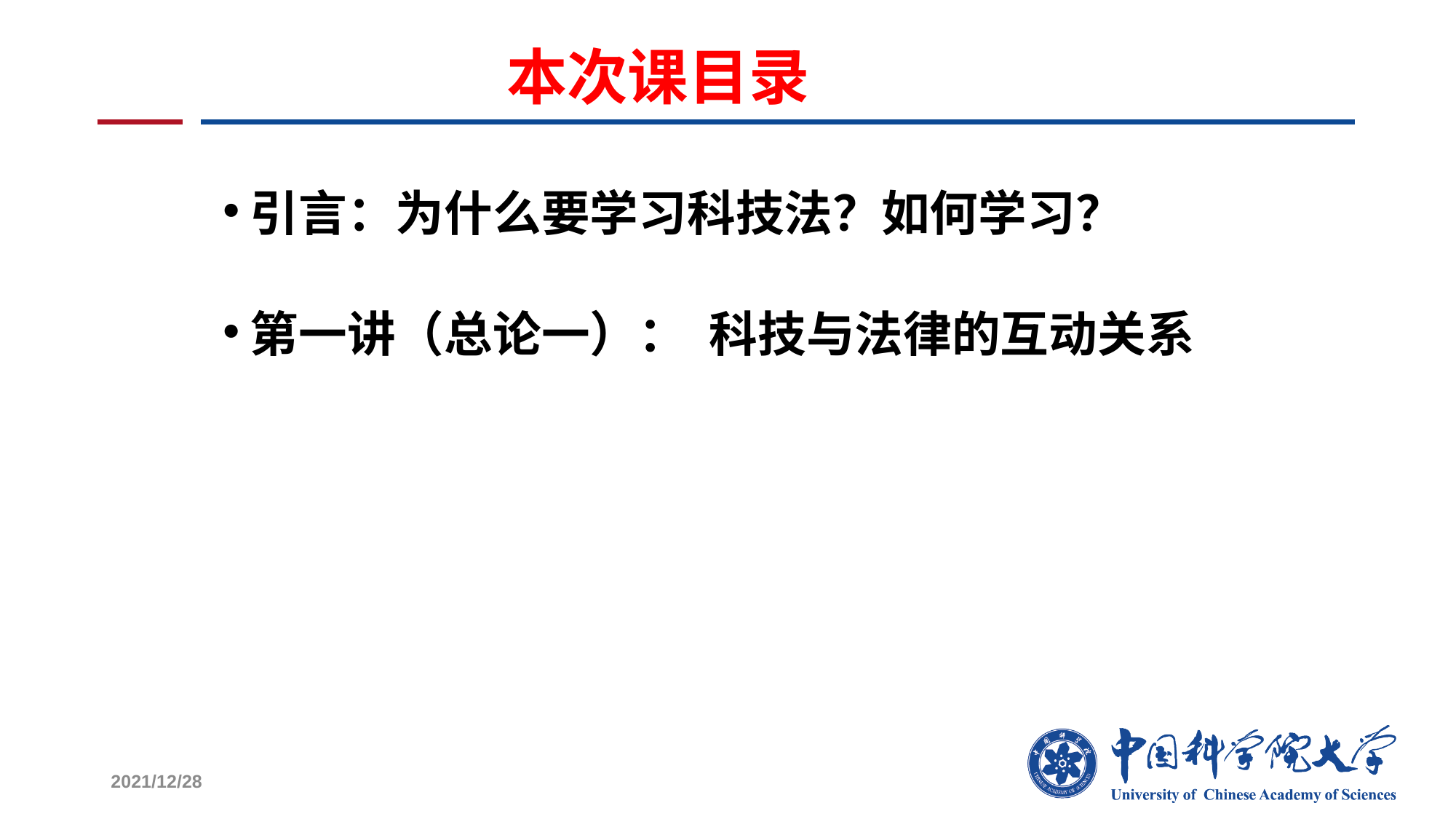

# 本次课目录
引言：为什么要学习科技法？如何学习？
第一讲（总论一）：  科技与法律的互动关系
2021/12/28